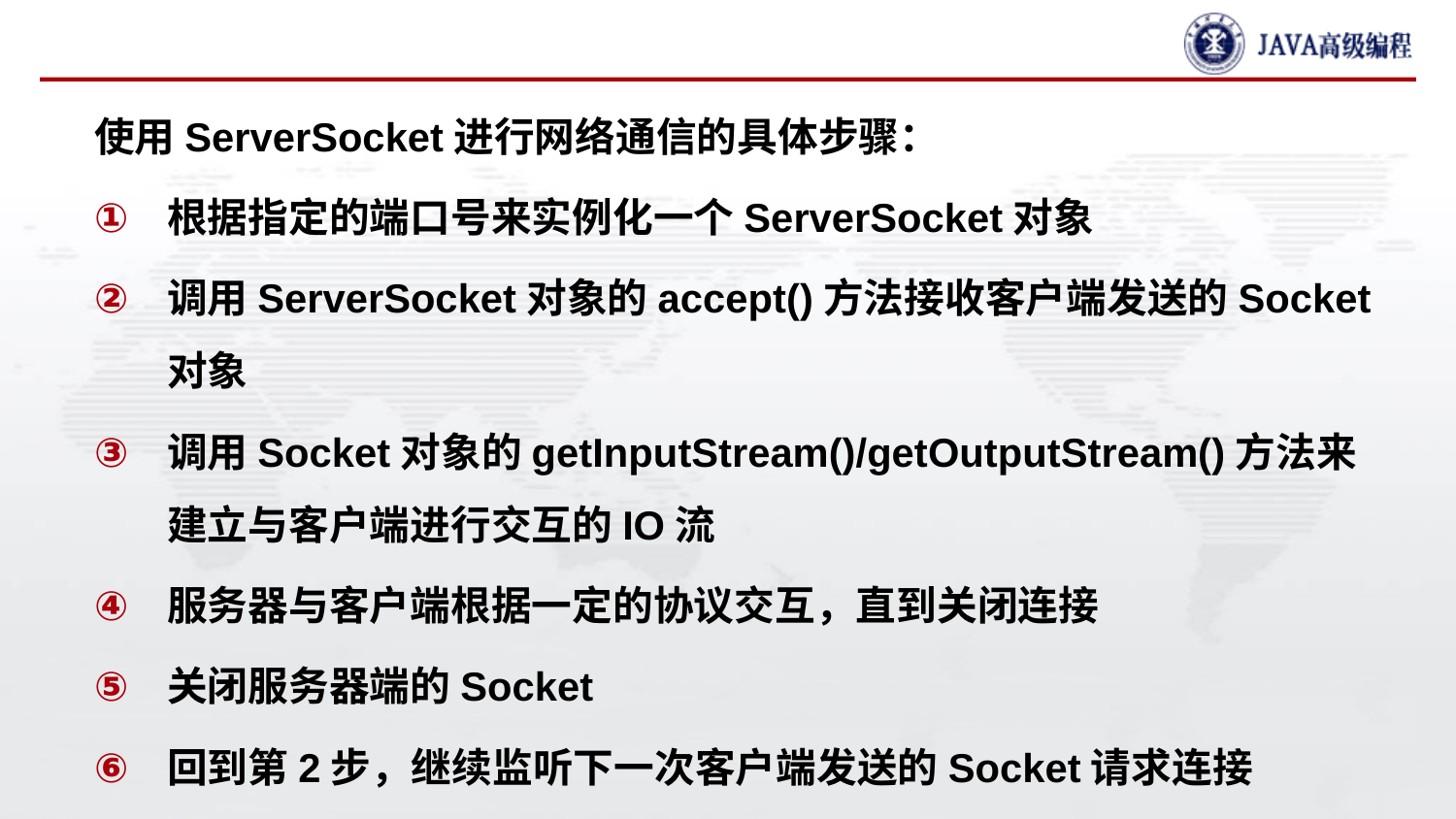

#
使用ServerSocket进行网络通信的具体步骤：
根据指定的端口号来实例化一个ServerSocket对象
调用ServerSocket对象的accept()方法接收客户端发送的Socket对象
调用Socket对象的getInputStream()/getOutputStream()方法来建立与客户端进行交互的IO流
服务器与客户端根据一定的协议交互，直到关闭连接
关闭服务器端的Socket
回到第2步，继续监听下一次客户端发送的Socket请求连接